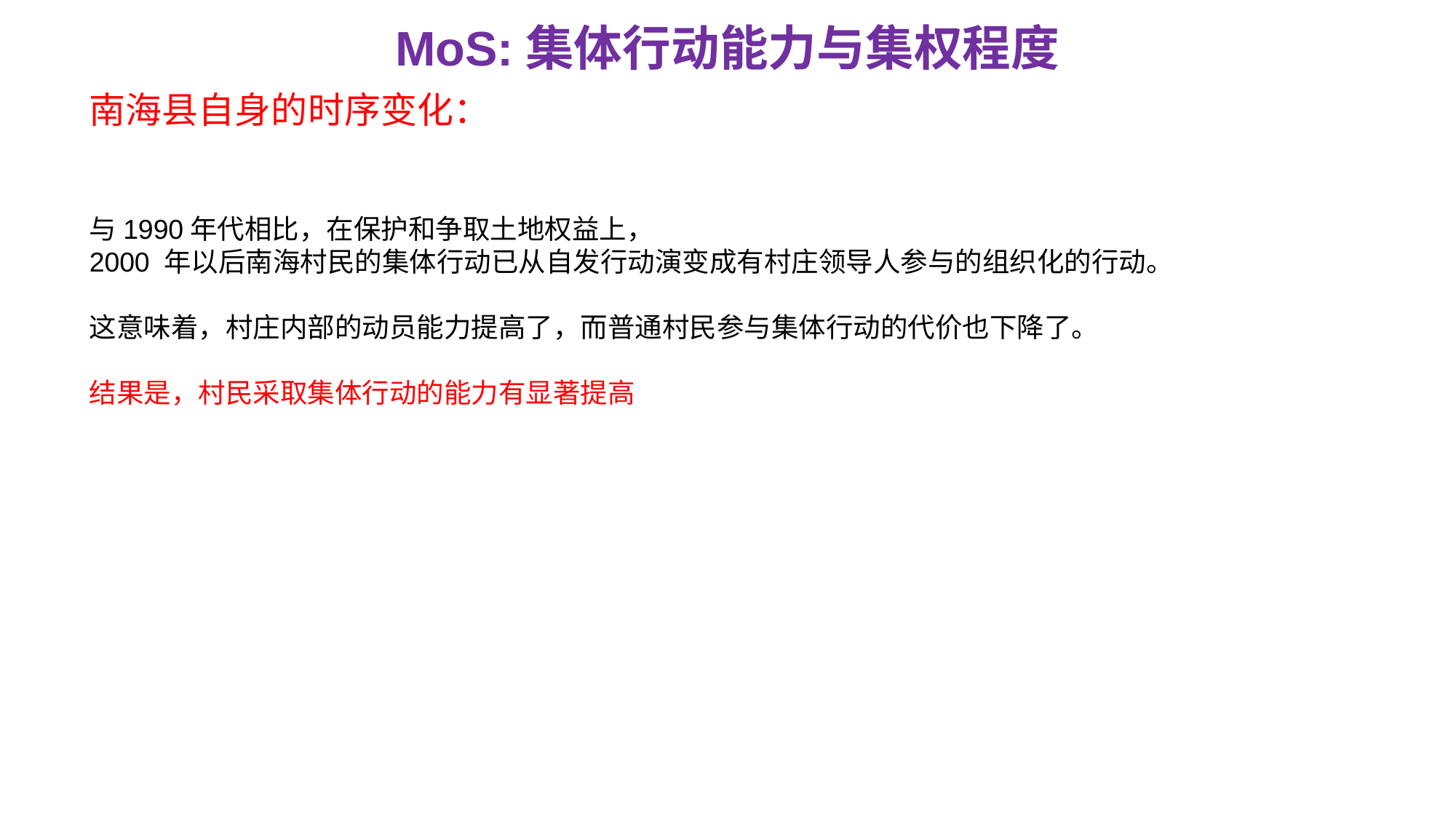

MoS:集体行动能力与集权程度
南海县自身的时序变化：
与1990年代相比，在保护和争取土地权益上，
2000 年以后南海村民的集体行动已从自发行动演变成有村庄领导人参与的组织化的行动。

这意味着，村庄内部的动员能力提高了，而普通村民参与集体行动的代价也下降了。

结果是，村民采取集体行动的能力有显著提高